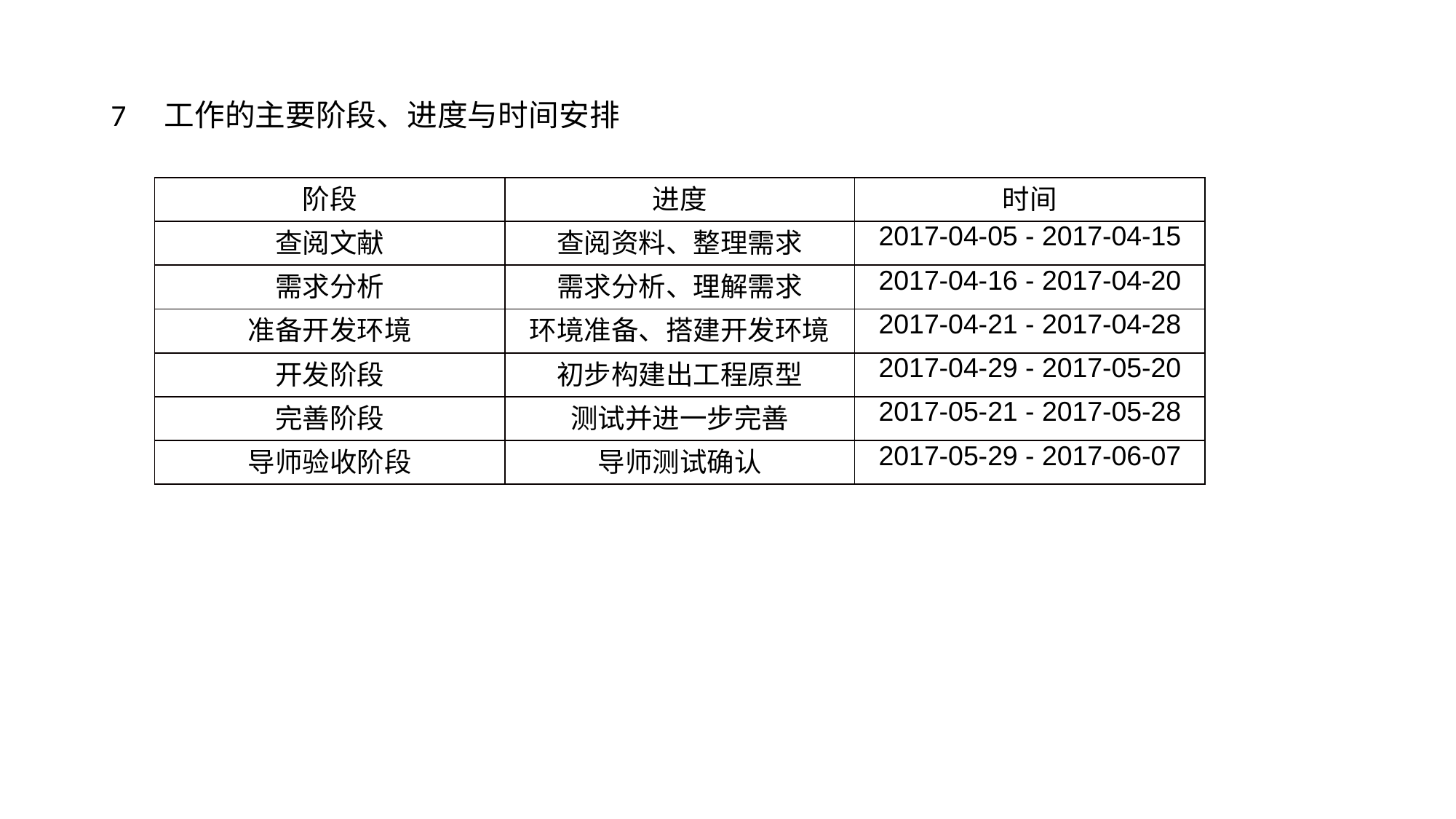

7　工作的主要阶段、进度与时间安排

| 阶段 | 进度 | 时间 |
| --- | --- | --- |
| 查阅文献 | 查阅资料、整理需求 | 2017-04-05 - 2017-04-15 |
| 需求分析 | 需求分析、理解需求 | 2017-04-16 - 2017-04-20 |
| 准备开发环境 | 环境准备、搭建开发环境 | 2017-04-21 - 2017-04-28 |
| 开发阶段 | 初步构建出工程原型 | 2017-04-29 - 2017-05-20 |
| 完善阶段 | 测试并进一步完善 | 2017-05-21 - 2017-05-28 |
| 导师验收阶段 | 导师测试确认 | 2017-05-29 - 2017-06-07 |